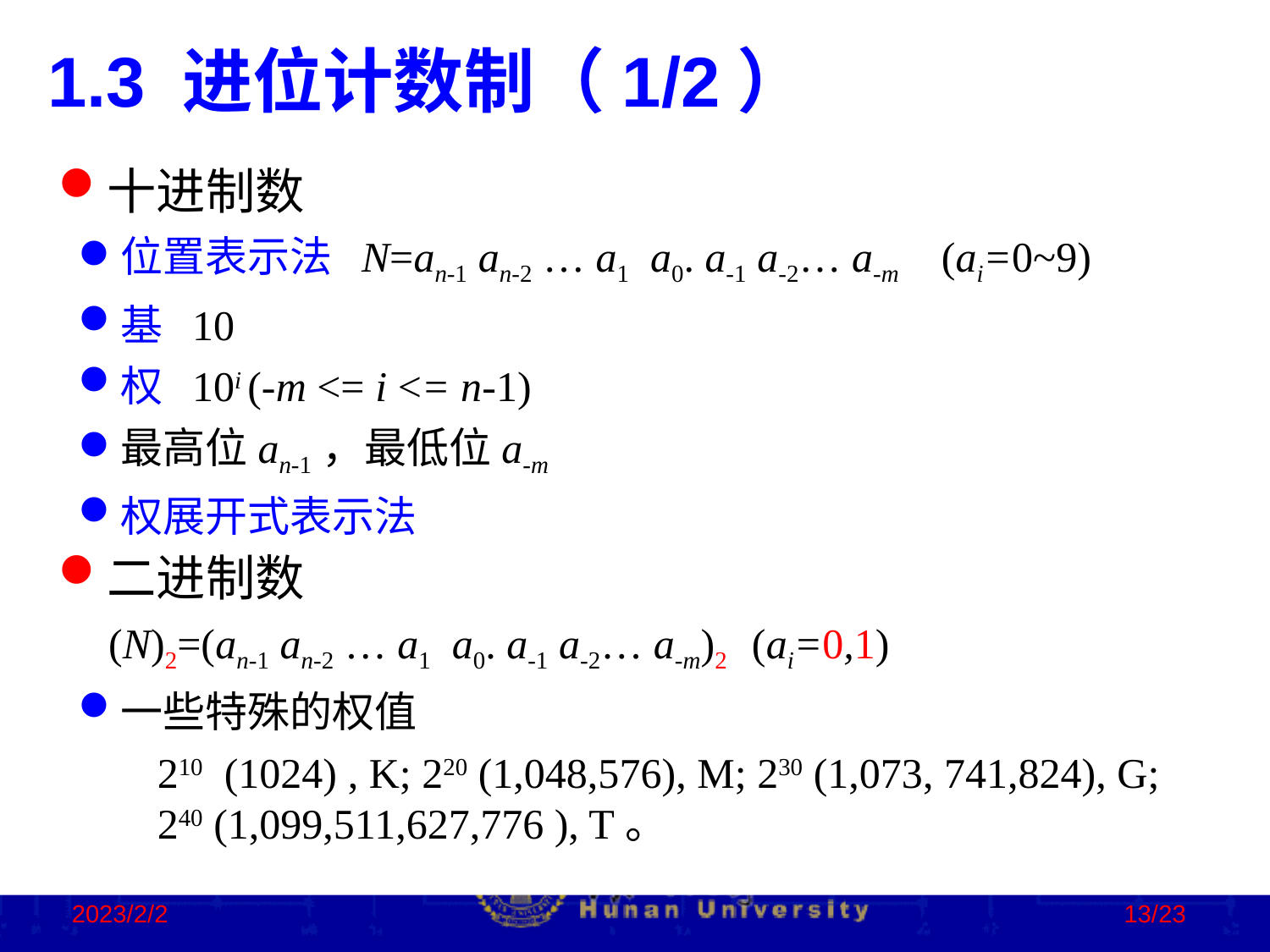

1.3 进位计数制（1/2）
十进制数
位置表示法  N=an-1 an-2 … a1  a0. a-1 a-2… a-m    (ai=0~9)
基  10
权  10i (-m <= i <= n-1)
最高位an-1，最低位a-m
权展开式表示法
二进制数
(N)2=(an-1 an-2 … a1  a0. a-1 a-2… a-m)2    (ai=0,1)
一些特殊的权值
210  (1024) , K; 220 (1,048,576), M; 230 (1,073, 741,824), G; 240 (1,099,511,627,776 ), T。
2023/2/2
13/23